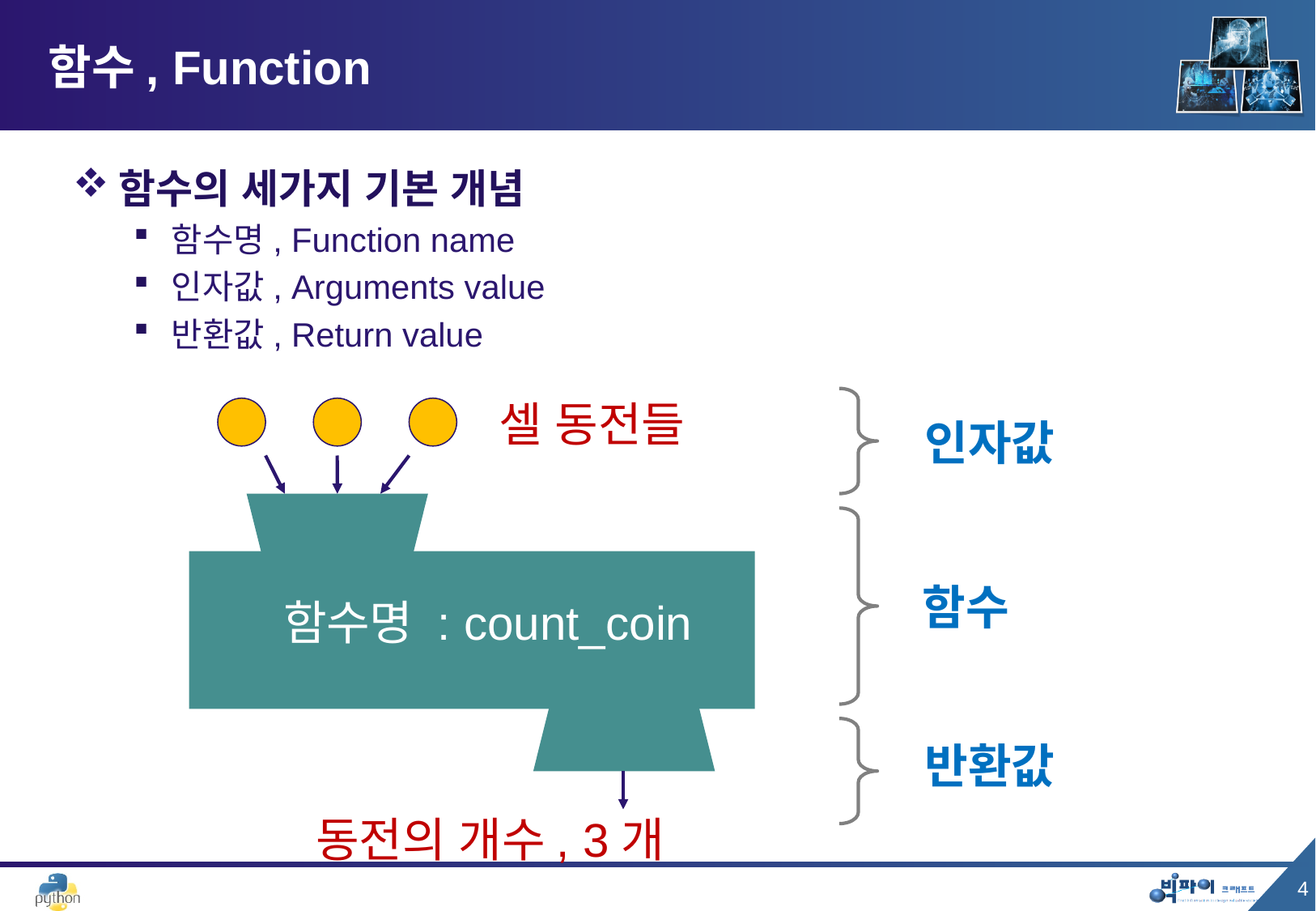

# 함수, Function
함수의 세가지 기본 개념
함수명, Function name
인자값, Arguments value
반환값, Return value

셀 동전들

인자값

함수
함수명 : count_coin

반환값
동전의 개수, 3개